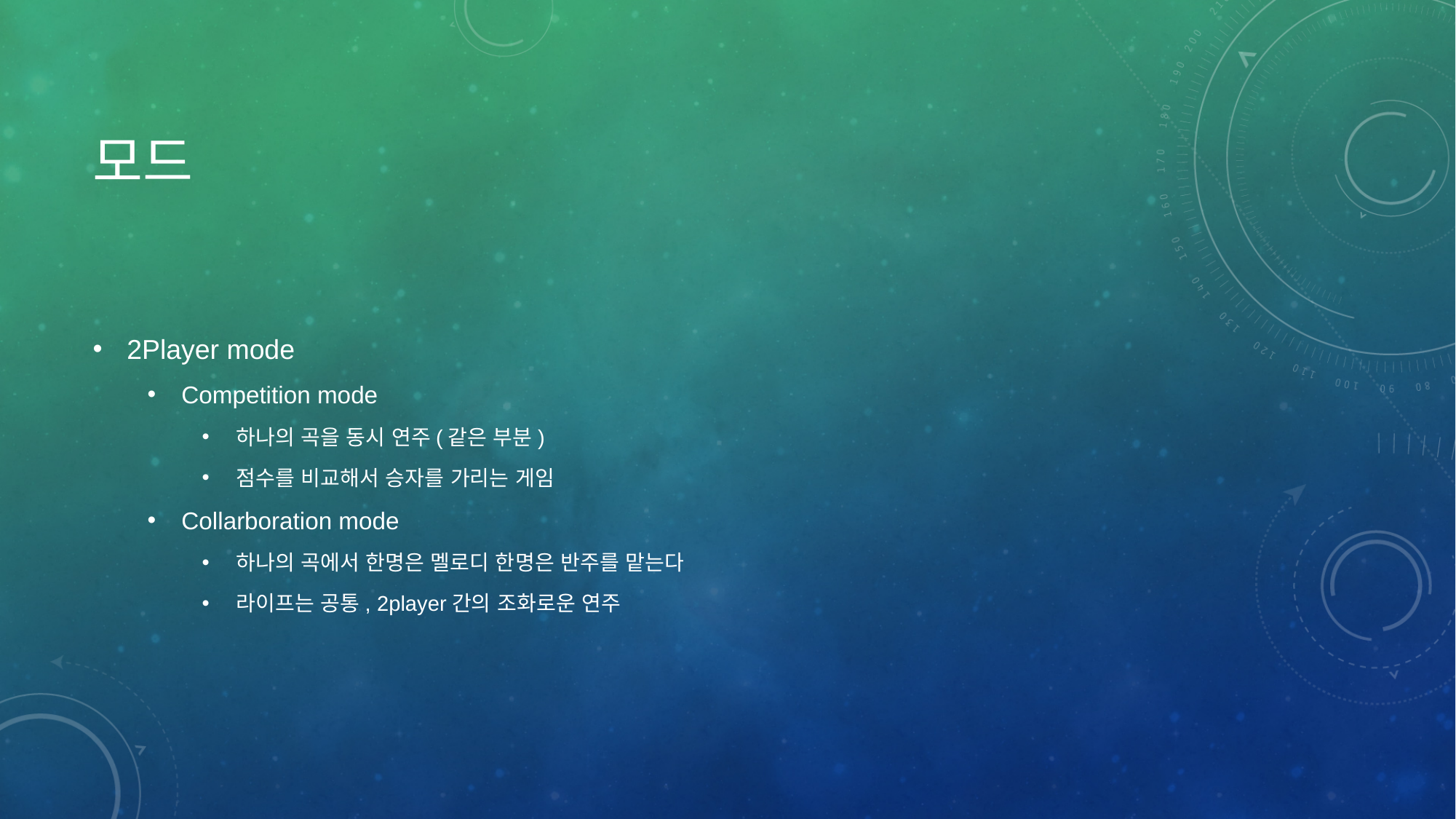

# 모드
2Player mode
Competition mode
하나의 곡을 동시 연주(같은 부분)
점수를 비교해서 승자를 가리는 게임
Collarboration mode
하나의 곡에서 한명은 멜로디 한명은 반주를 맡는다
라이프는 공통, 2player간의 조화로운 연주